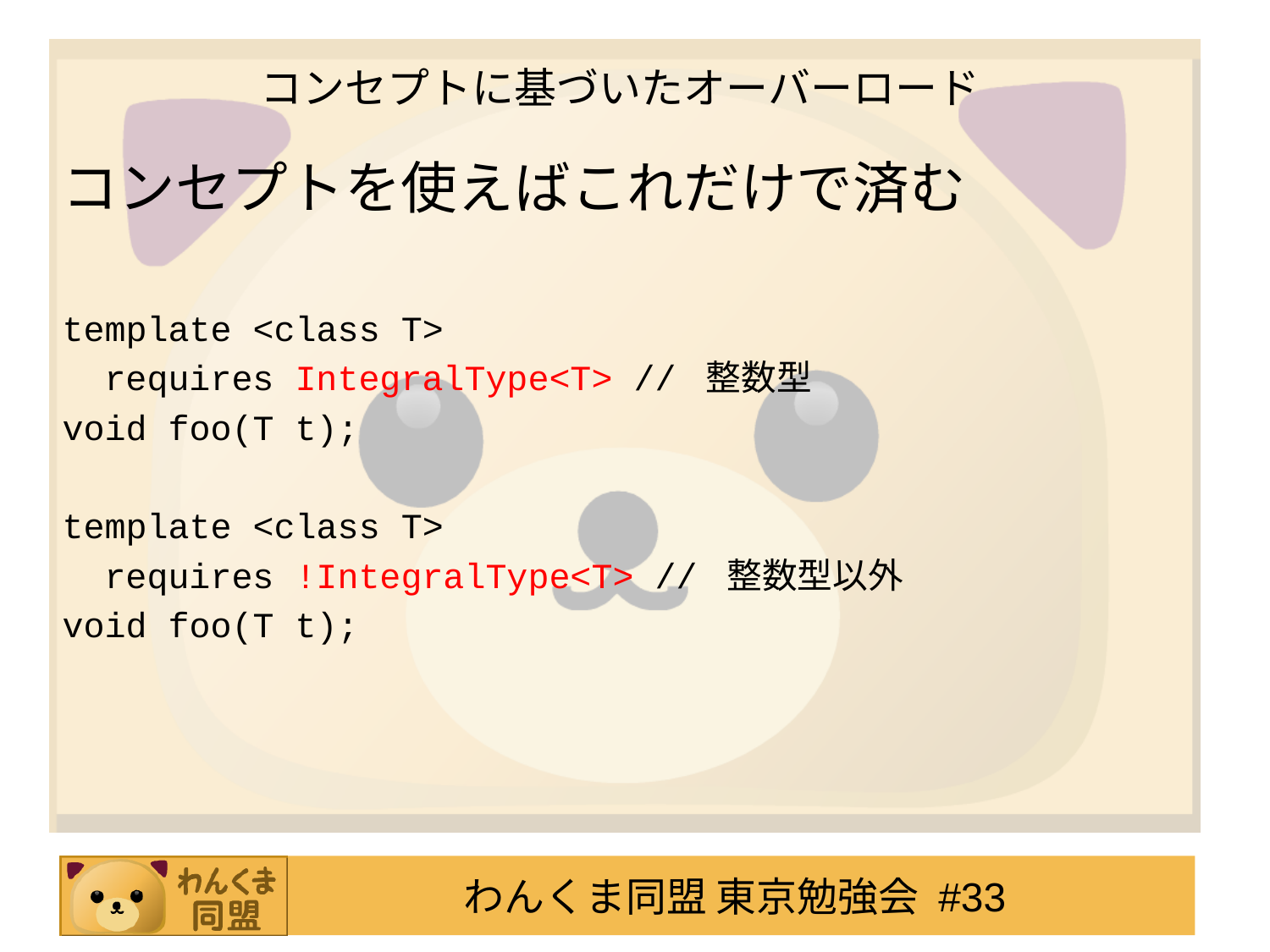

# コンセプトに基づいたオーバーロード
コンセプトを使えばこれだけで済む

template <class T>
  requires IntegralType<T> // 整数型
void foo(T t);

template <class T>
  requires !IntegralType<T> // 整数型以外
void foo(T t);